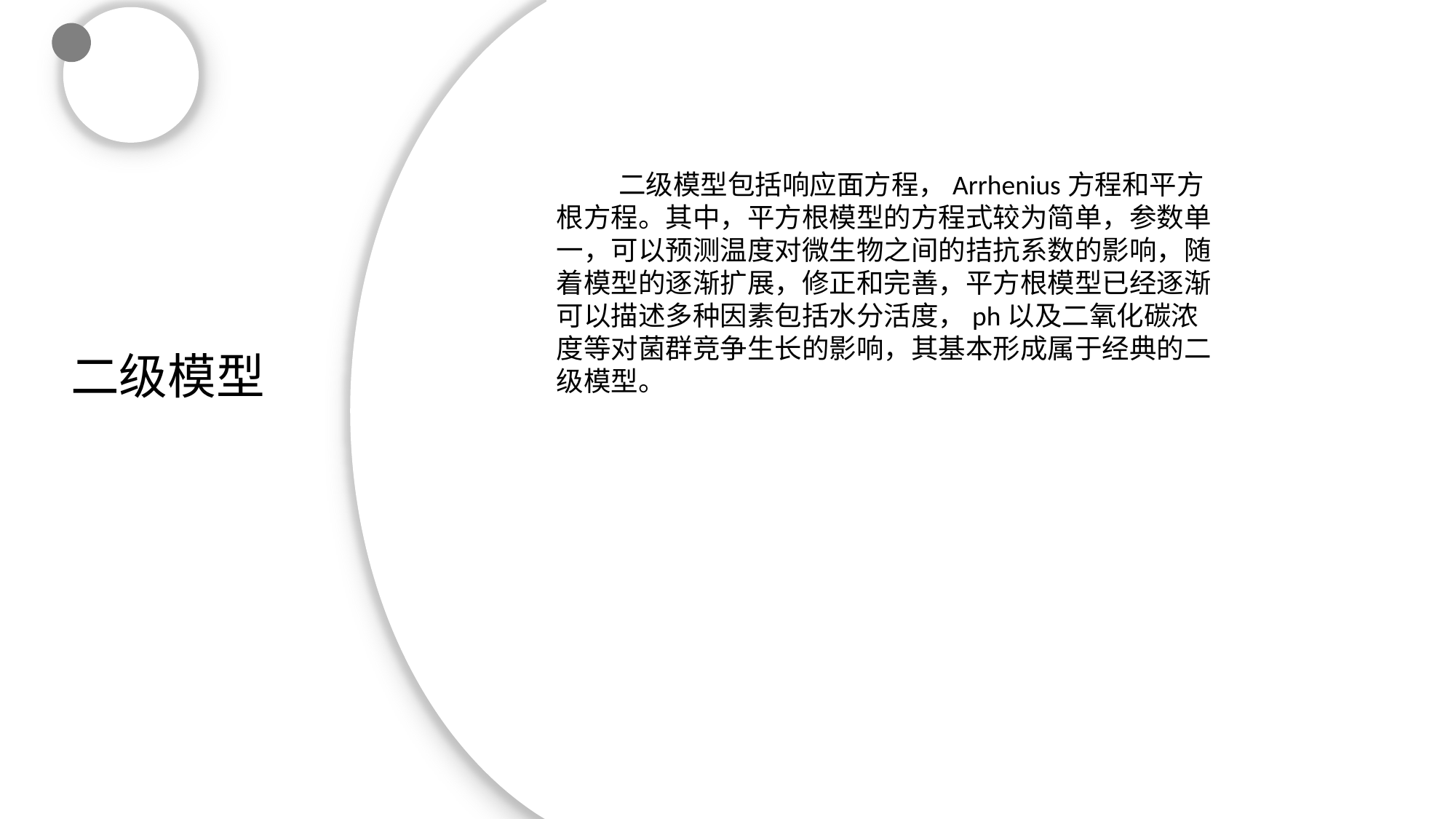

二级模型包括响应面方程，Arrhenius方程和平方根方程。其中，平方根模型的方程式较为简单，参数单一，可以预测温度对微生物之间的拮抗系数的影响，随着模型的逐渐扩展，修正和完善，平方根模型已经逐渐可以描述多种因素包括水分活度，ph以及二氧化碳浓度等对菌群竞争生长的影响，其基本形成属于经典的二级模型。
二级模型
10